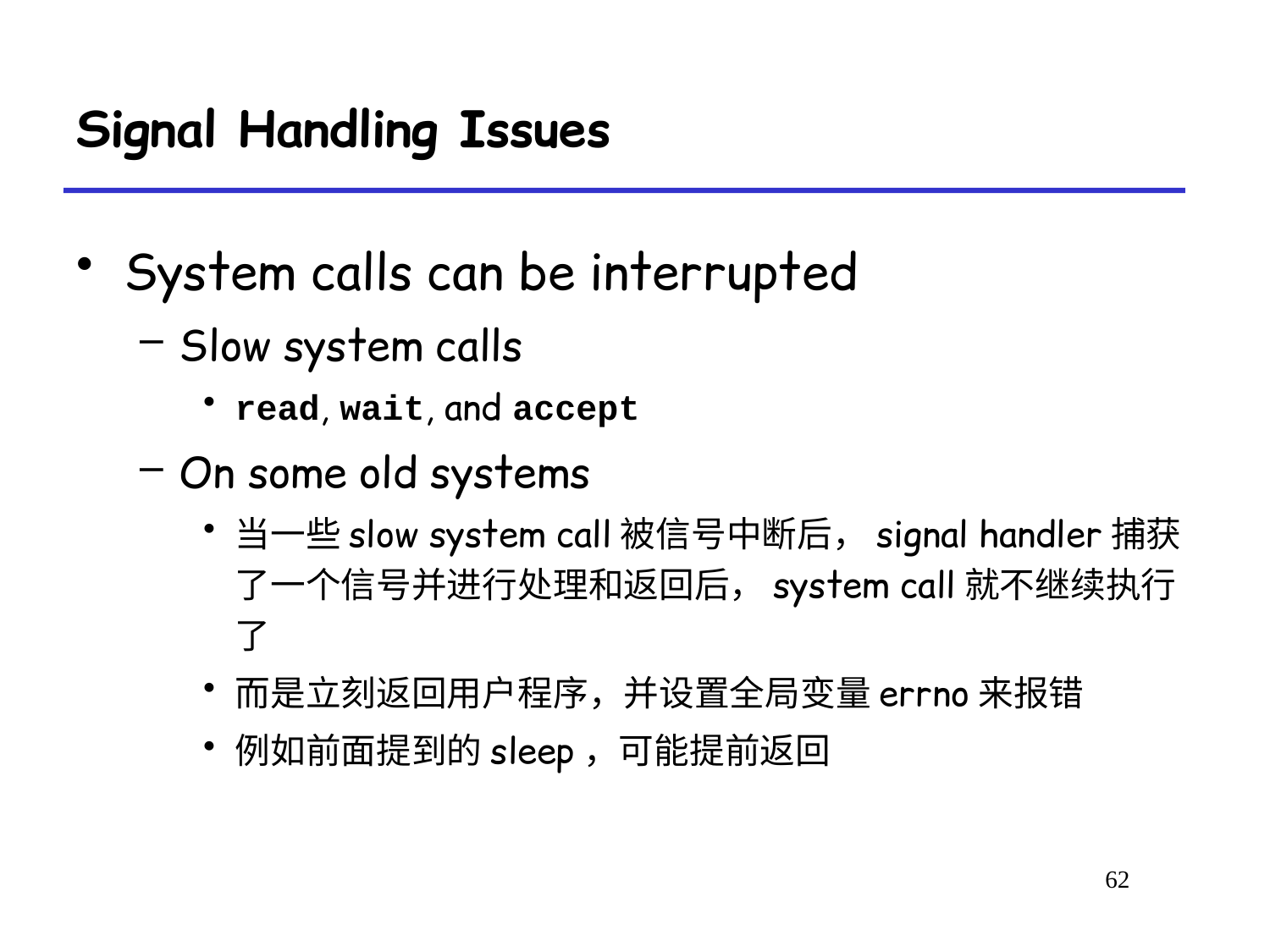

# Signal Handling Issues
System calls can be interrupted
Slow system calls
read, wait, and accept
On some old systems
当一些slow system call被信号中断后，signal handler捕获了一个信号并进行处理和返回后，system call就不继续执行了
而是立刻返回用户程序，并设置全局变量errno来报错
例如前面提到的sleep，可能提前返回
62